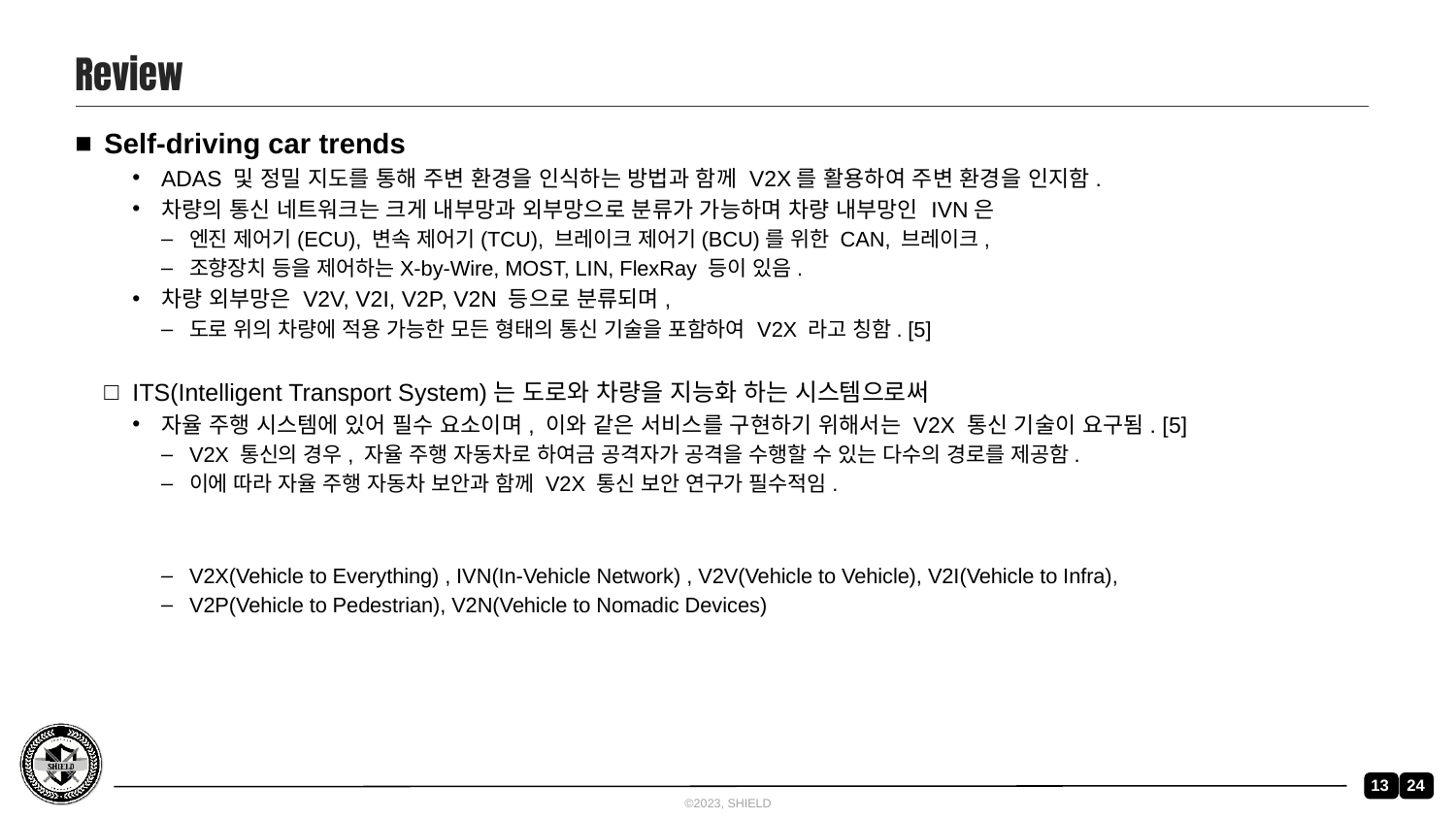

# Review
Self-driving car trends
ADAS 및 정밀 지도를 통해 주변 환경을 인식하는 방법과 함께 V2X를 활용하여 주변 환경을 인지함.
차량의 통신 네트워크는 크게 내부망과 외부망으로 분류가 가능하며 차량 내부망인 IVN은
엔진 제어기(ECU), 변속 제어기(TCU), 브레이크 제어기(BCU)를 위한 CAN, 브레이크,
조향장치 등을 제어하는X-by-Wire, MOST, LIN, FlexRay 등이 있음.
차량 외부망은 V2V, V2I, V2P, V2N 등으로 분류되며,
도로 위의 차량에 적용 가능한 모든 형태의 통신 기술을 포함하여 V2X 라고 칭함. [5]

ITS(Intelligent Transport System)는 도로와 차량을 지능화 하는 시스템으로써
자율 주행 시스템에 있어 필수 요소이며, 이와 같은 서비스를 구현하기 위해서는 V2X 통신 기술이 요구됨. [5]
V2X 통신의 경우, 자율 주행 자동차로 하여금 공격자가 공격을 수행할 수 있는 다수의 경로를 제공함.
이에 따라 자율 주행 자동차 보안과 함께 V2X 통신 보안 연구가 필수적임.

V2X(Vehicle to Everything) , IVN(In-Vehicle Network) , V2V(Vehicle to Vehicle), V2I(Vehicle to Infra),
V2P(Vehicle to Pedestrian), V2N(Vehicle to Nomadic Devices)